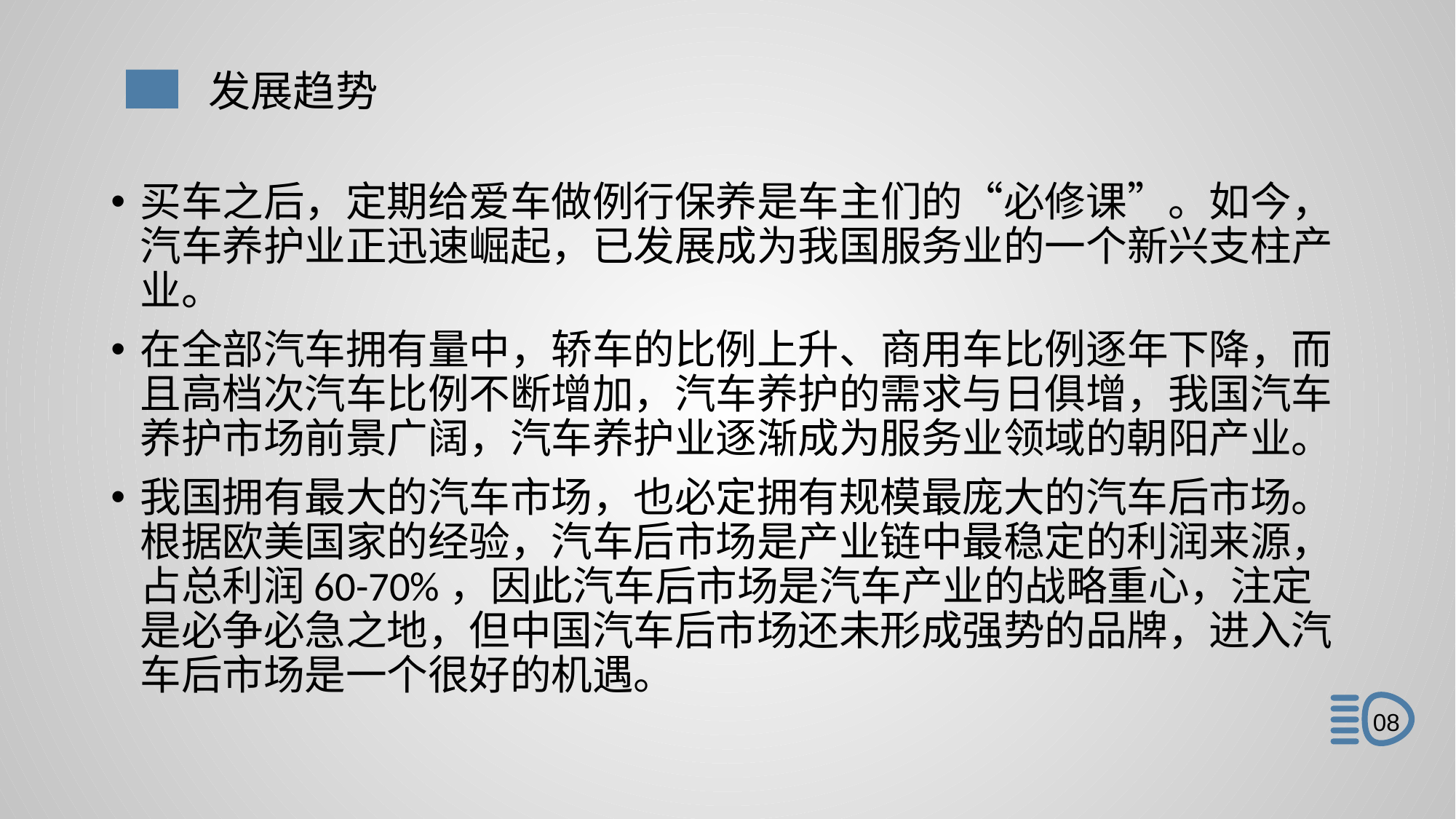

发展趋势

买车之后，定期给爱车做例行保养是车主们的“必修课”。如今，汽车养护业正迅速崛起，已发展成为我国服务业的一个新兴支柱产业。
在全部汽车拥有量中，轿车的比例上升、商用车比例逐年下降，而且高档次汽车比例不断增加，汽车养护的需求与日俱增，我国汽车养护市场前景广阔，汽车养护业逐渐成为服务业领域的朝阳产业。
我国拥有最大的汽车市场，也必定拥有规模最庞大的汽车后市场。根据欧美国家的经验，汽车后市场是产业链中最稳定的利润来源，占总利润60-70%，因此汽车后市场是汽车产业的战略重心，注定是必争必急之地，但中国汽车后市场还未形成强势的品牌，进入汽车后市场是一个很好的机遇。

08